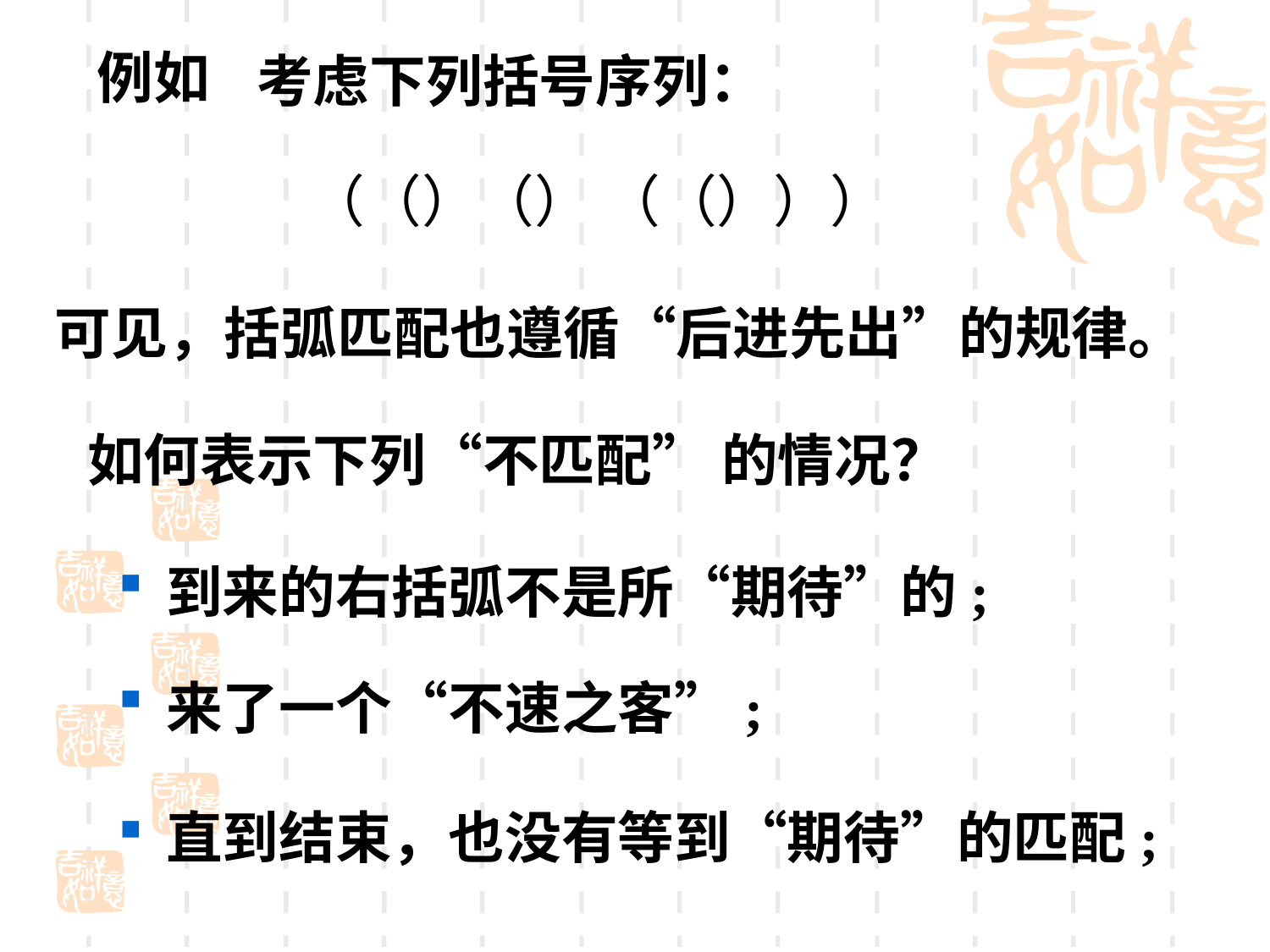

例如
考虑下列括号序列：
（（）（） （（）））
可见，括弧匹配也遵循“后进先出”的规律。
如何表示下列“不匹配” 的情况？
到来的右括弧不是所“期待”的;
来了一个“不速之客”;
直到结束，也没有等到“期待”的匹配;